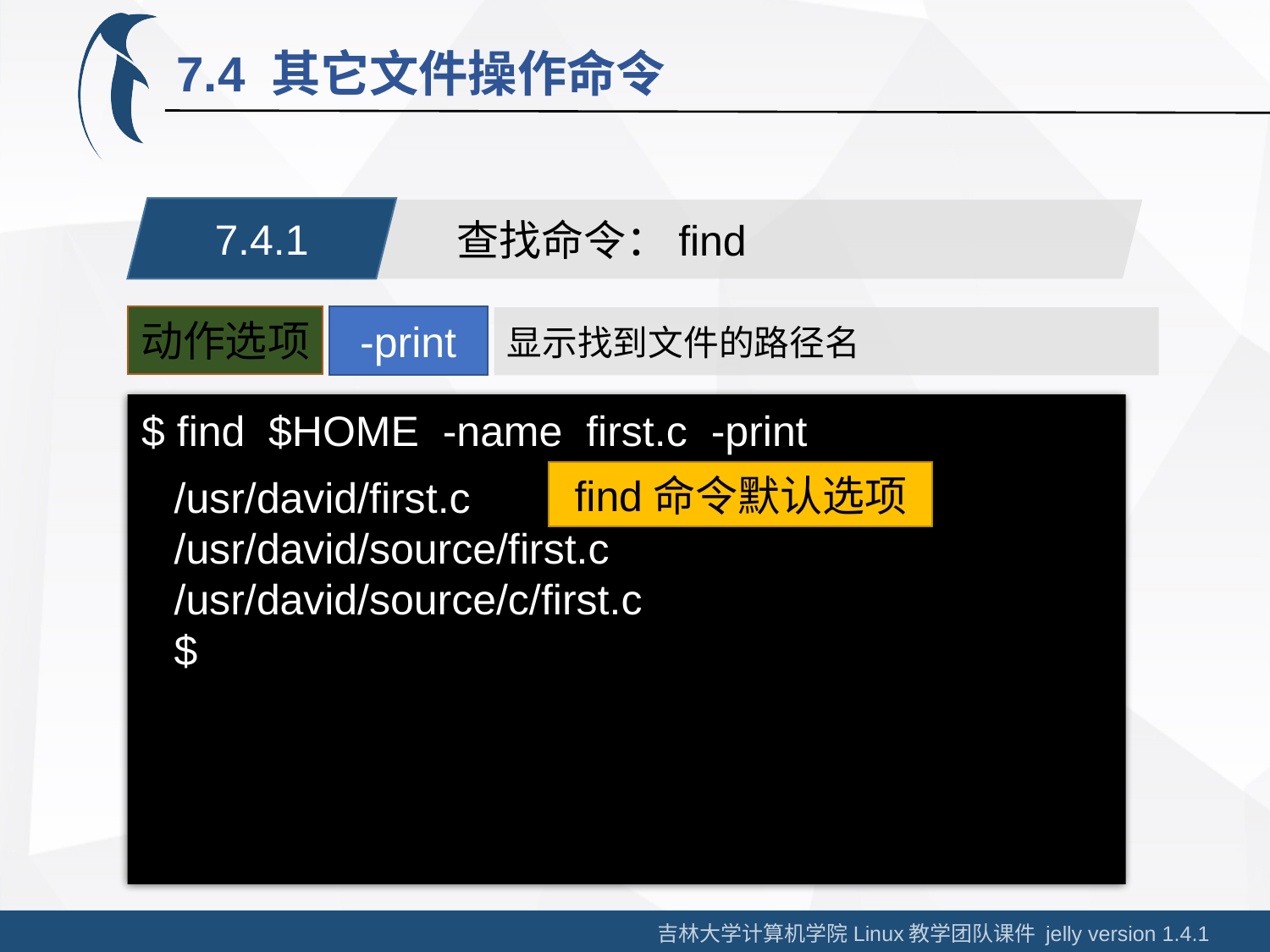

7.4 其它文件操作命令
7.4.1
查找命令：find
动作选项
-print
显示找到文件的路径名

$ find  $HOME  -name  first.c  -print
find命令默认选项
/usr/david/first.c
/usr/david/source/first.c
/usr/david/source/c/first.c
$